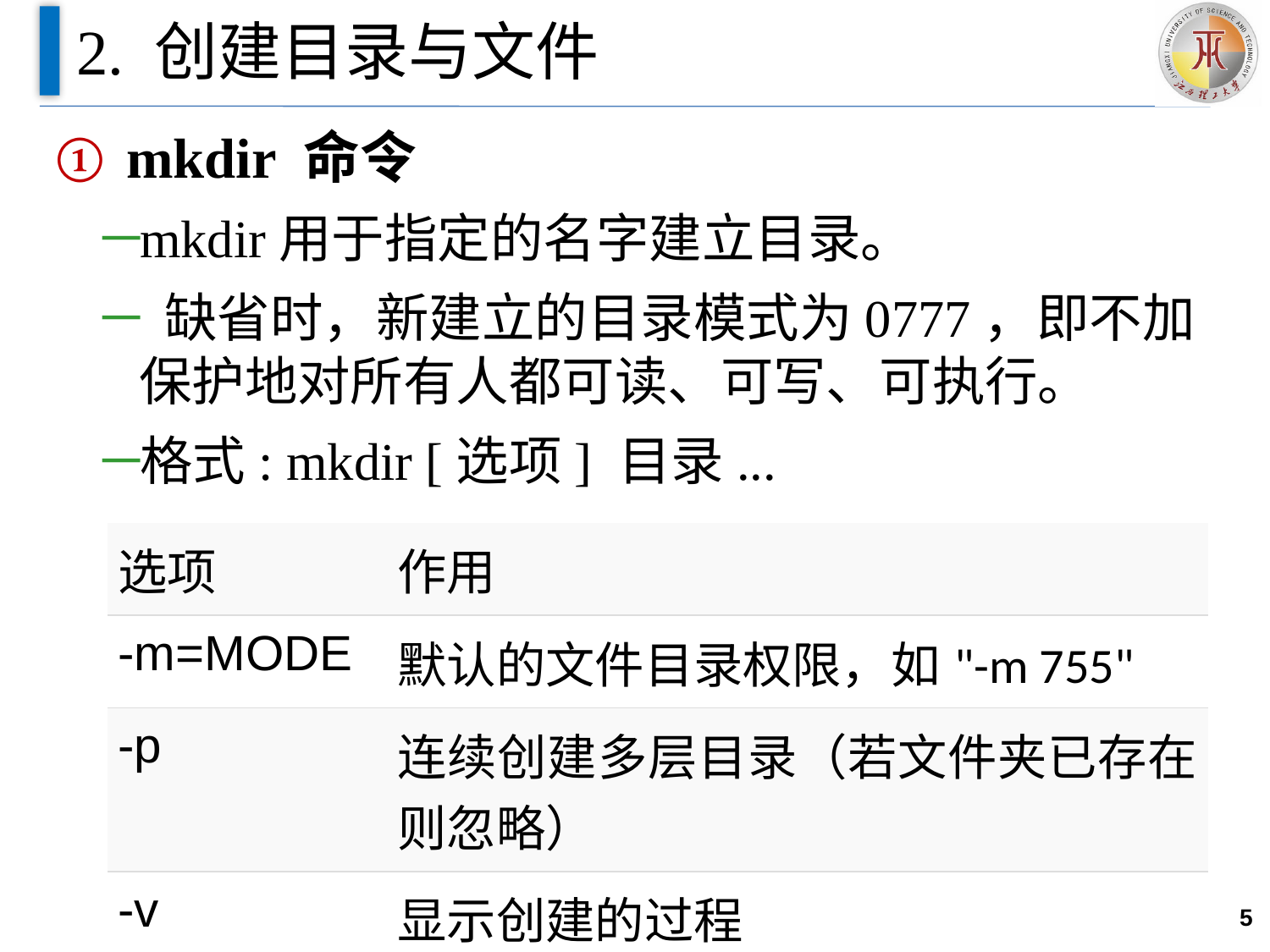

# 2. 创建目录与文件
mkdir 命令
mkdir用于指定的名字建立目录。
 缺省时，新建立的目录模式为0777，即不加保护地对所有人都可读、可写、可执行。
格式: mkdir [选项] 目录...

| 选项 | 作用 |
| --- | --- |
| -m=MODE | 默认的文件目录权限，如"-m 755" |
| -p | 连续创建多层目录（若文件夹已存在则忽略） |
| -v | 显示创建的过程 |
5